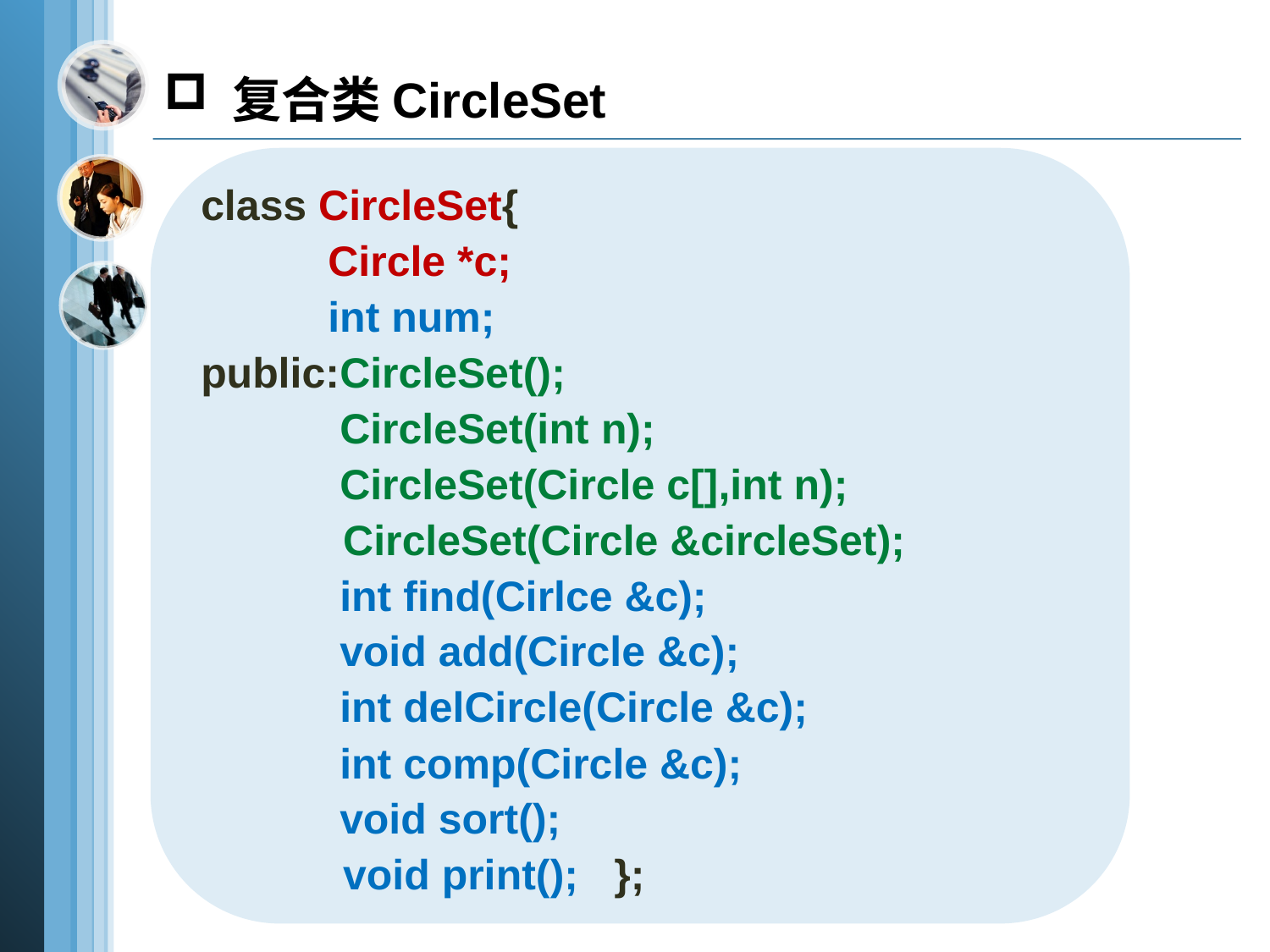

复合类CircleSet
class CircleSet{
	Circle *c;
	int num;
public:CircleSet();
	 CircleSet(int n);
	 CircleSet(Circle c[],int n);
            CircleSet(Circle &circleSet);
	 int find(Cirlce &c);
	 void add(Circle &c);
	 int delCircle(Circle &c);
	 int comp(Circle &c);
	 void sort();
            void print();   };